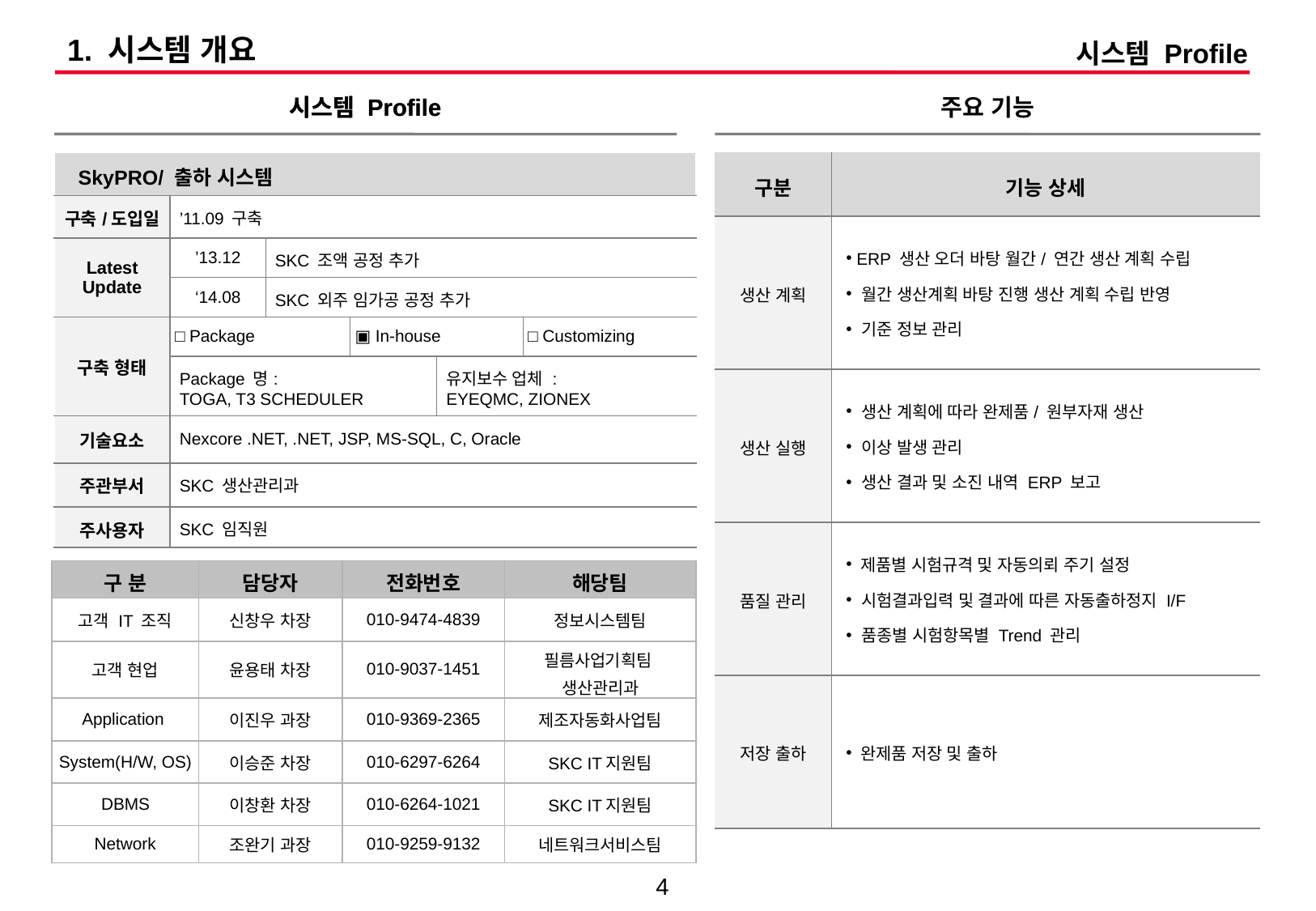

# 1. 시스템 개요
시스템 Profile
시스템 Profile

시스템 Profile

주요 기능

| 구분 | 기능 상세 |
| --- | --- |
| 생산 계획 | ERP 생산 오더 바탕 월간/ 연간 생산 계획 수립 월간 생산계획 바탕 진행 생산 계획 수립 반영 기준 정보 관리 |
| 생산 실행 | 생산 계획에 따라 완제품/ 원부자재 생산 이상 발생 관리 생산 결과 및 소진 내역 ERP 보고 |
| 품질 관리 | 제품별 시험규격 및 자동의뢰 주기 설정 시험결과입력 및 결과에 따른 자동출하정지 I/F 품종별 시험항목별 Trend 관리 |
| 저장 출하 | 완제품 저장 및 출하 |
| SkyPRO/ 출하 시스템 |  |  |  |  |  |
| --- | --- | --- | --- | --- | --- |
| 구축/도입일 | ’11.09 구축 |  |  |  |  |
| Latest Update | ’13.12 | SKC 조액 공정 추가 |  |  |  |
|  | ‘14.08 | SKC 외주 임가공 공정 추가 |  |  |  |
| 구축 형태 | □ Package |  | ▣ In-house |  | □ Customizing |
|  | Package 명: TOGA, T3 SCHEDULER |  |  | 유지보수 업체 : EYEQMC, ZIONEX |  |
| 기술요소 | Nexcore .NET, .NET, JSP, MS-SQL, C, Oracle |  |  |  |  |
| 주관부서 | SKC 생산관리과 |  |  |  |  |
| 주사용자 | SKC 임직원 |  |  |  |  |
| 구 분 | 담당자 | 전화번호 | 해당팀 |
| --- | --- | --- | --- |
| 고객 IT 조직 | 신창우 차장 | 010-9474-4839 | 정보시스템팀 |
| 고객 현업 | 윤용태 차장 | 010-9037-1451 | 필름사업기획팀 생산관리과 |
| Application | 이진우 과장 | 010-9369-2365 | 제조자동화사업팀 |
| System(H/W, OS) | 이승준 차장 | 010-6297-6264 | SKC IT지원팀 |
| DBMS | 이창환 차장 | 010-6264-1021 | SKC IT지원팀 |
| Network | 조완기 과장 | 010-9259-9132 | 네트워크서비스팀 |